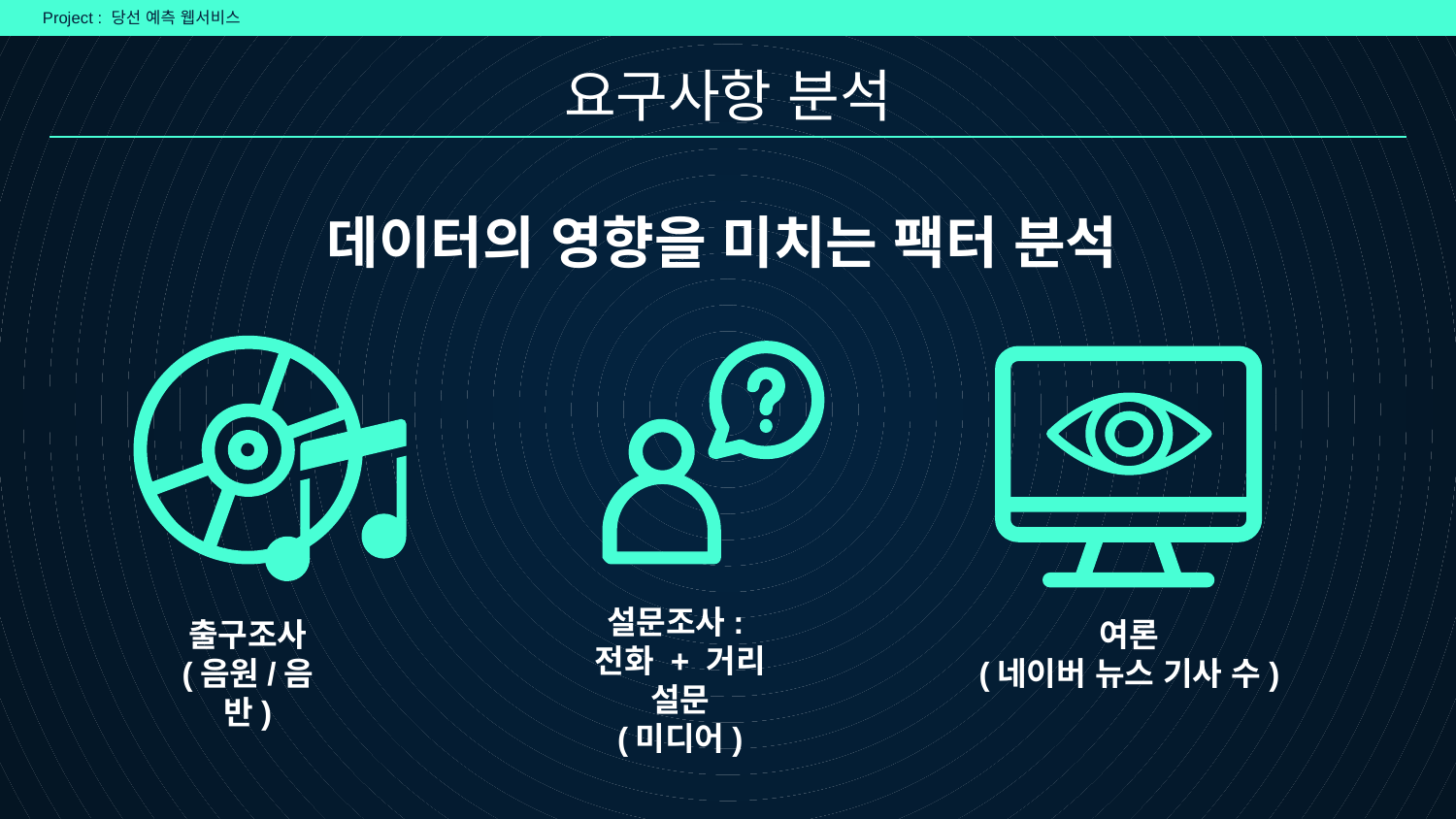

# 요구사항 분석
데이터의 영향을 미치는 팩터 분석

설문조사:
전화 + 거리 설문
(미디어)
출구조사
(음원/음반)
여론
(네이버 뉴스 기사 수)